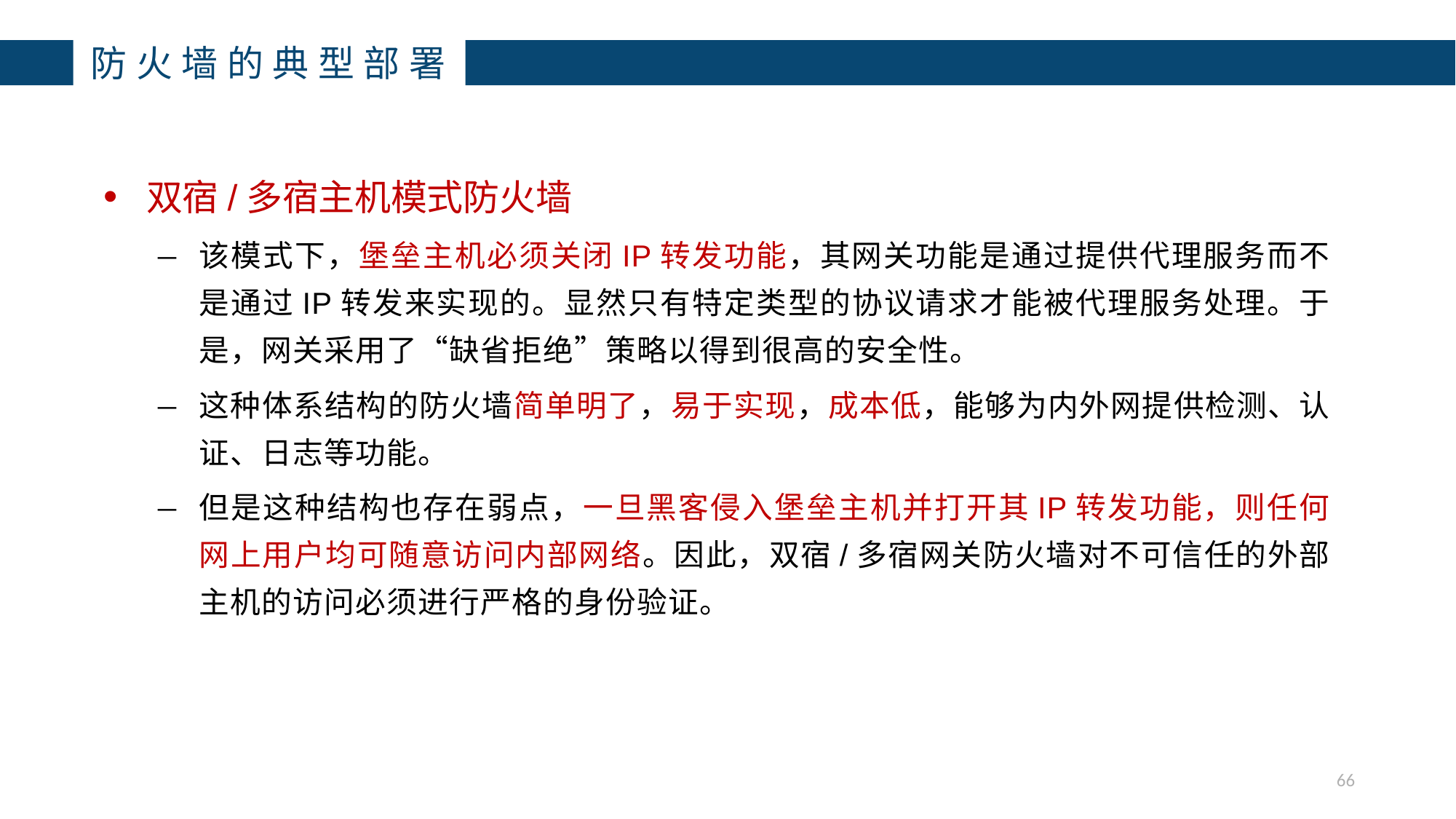

防火墙的典型部署

双宿/多宿主机模式防火墙
该模式下，堡垒主机必须关闭IP转发功能，其网关功能是通过提供代理服务而不是通过IP转发来实现的。显然只有特定类型的协议请求才能被代理服务处理。于是，网关采用了“缺省拒绝”策略以得到很高的安全性。
这种体系结构的防火墙简单明了，易于实现，成本低，能够为内外网提供检测、认证、日志等功能。
但是这种结构也存在弱点，一旦黑客侵入堡垒主机并打开其IP转发功能，则任何网上用户均可随意访问内部网络。因此，双宿/多宿网关防火墙对不可信任的外部主机的访问必须进行严格的身份验证。
66